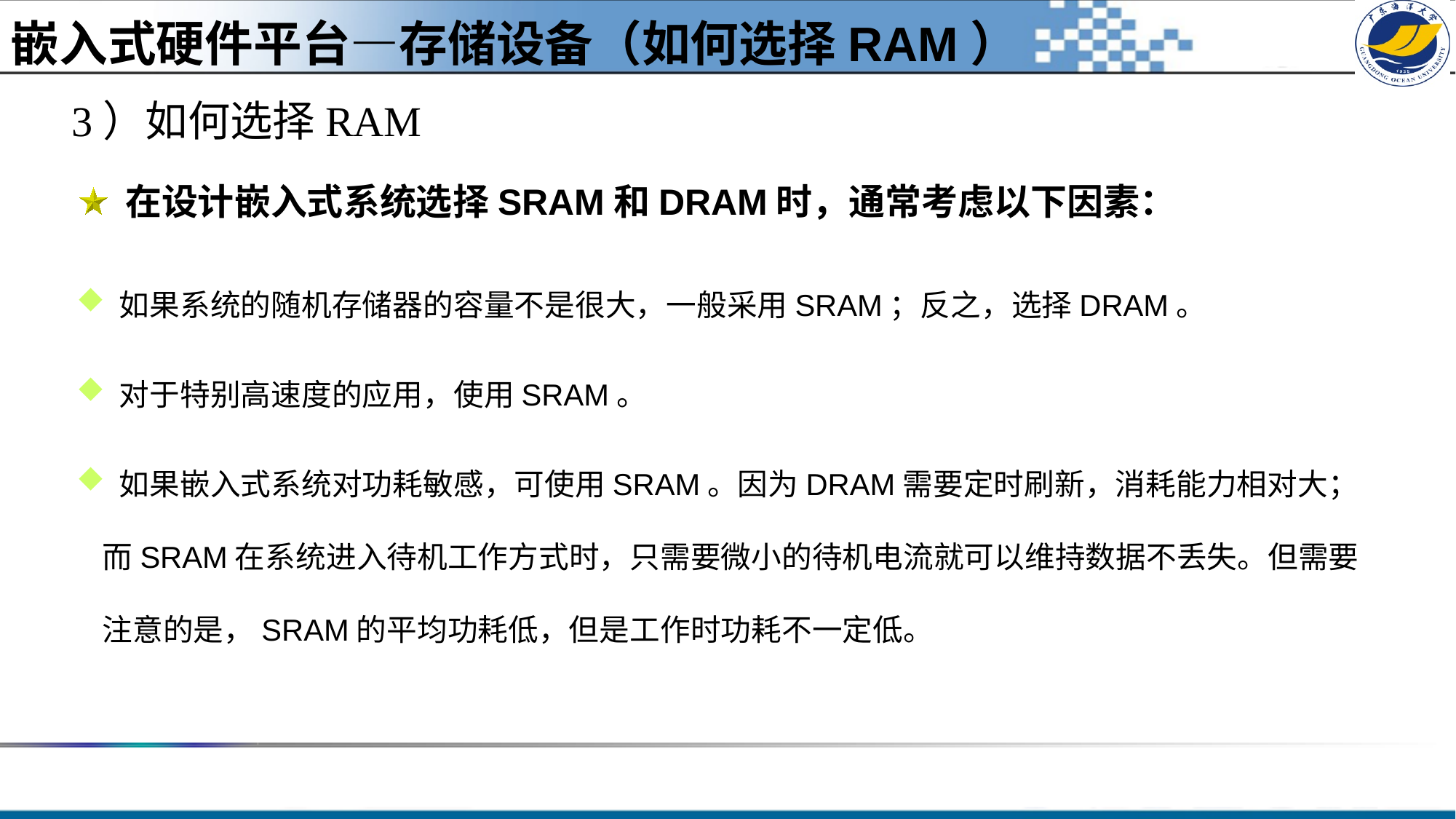

嵌入式硬件平台—存储设备（如何选择RAM）
# 3）如何选择RAM
 在设计嵌入式系统选择SRAM和DRAM时，通常考虑以下因素：
 如果系统的随机存储器的容量不是很大，一般采用SRAM；反之，选择DRAM。
 对于特别高速度的应用，使用SRAM。
 如果嵌入式系统对功耗敏感，可使用SRAM。因为DRAM需要定时刷新，消耗能力相对大；而SRAM在系统进入待机工作方式时，只需要微小的待机电流就可以维持数据不丢失。但需要注意的是，SRAM的平均功耗低，但是工作时功耗不一定低。
53